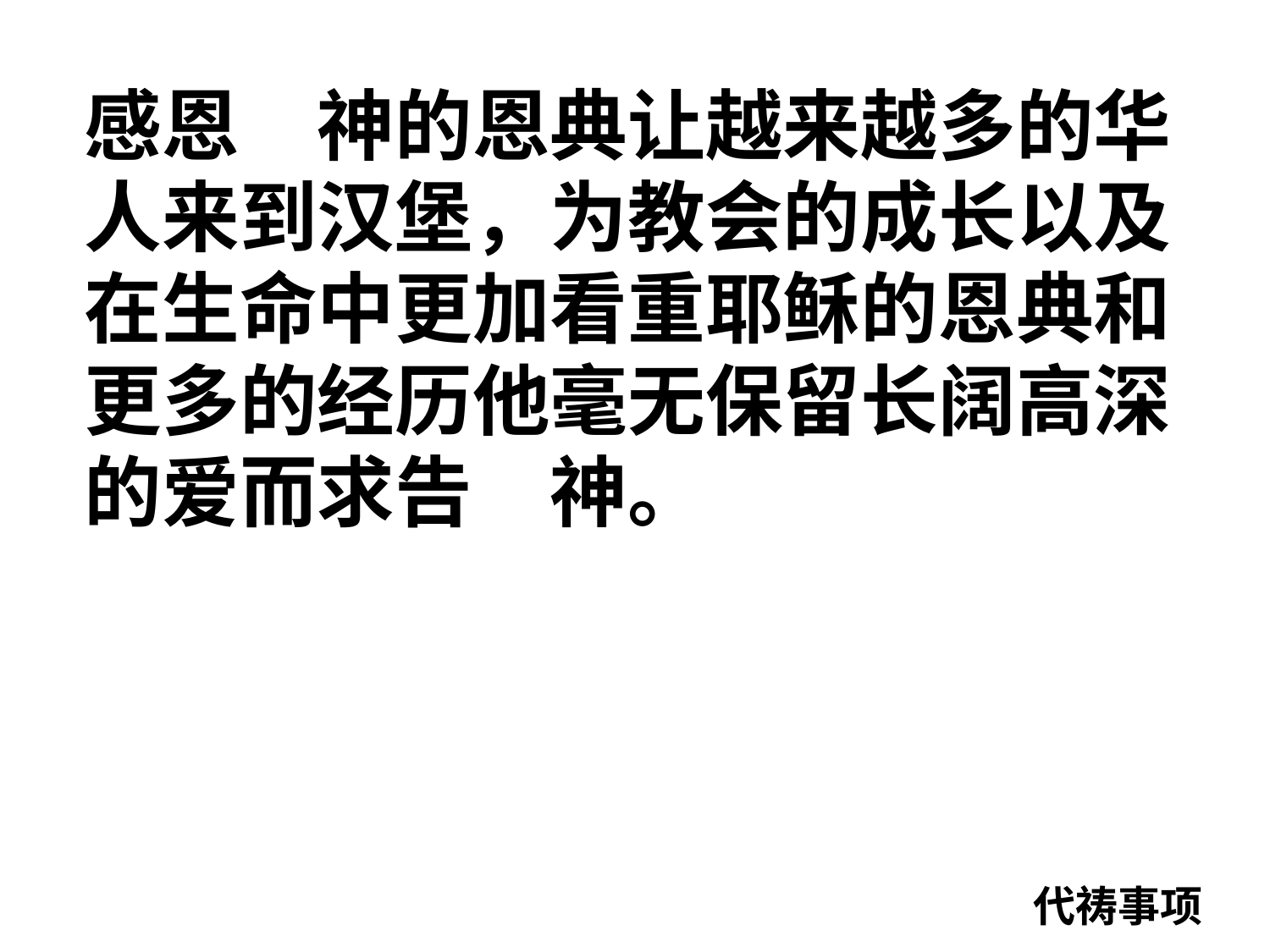

感恩　神的恩典让越来越多的华人来到汉堡，为教会的成长以及在生命中更加看重耶稣的恩典和更多的经历他毫无保留长阔高深的爱而求告　神。
代祷事项